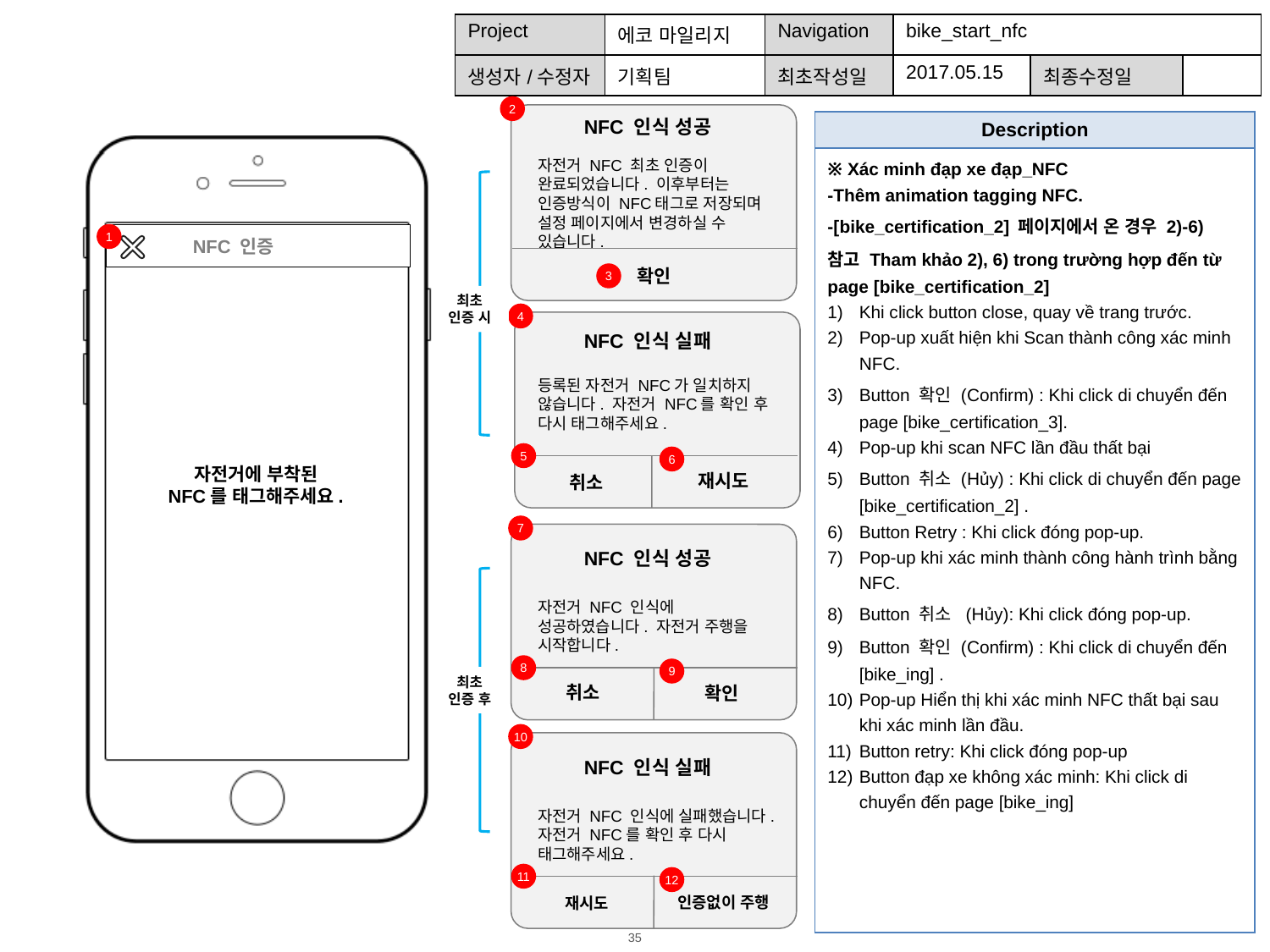

| Project | 에코 마일리지 | Navigation | bike\_start\_nfc |  |  |
| --- | --- | --- | --- | --- | --- |
| 생성자/수정자 | 기획팀 | 최초작성일 | 2017.05.15 | 최종수정일 |  |
2

NFC 인식 성공
| Description |
| --- |
| ※ Xác minh đạp xe đạp\_NFC -Thêm animation tagging NFC. -[bike\_certification\_2] 페이지에서 온 경우 2)-6) 참고 Tham khảo 2), 6) trong trường hợp đến từ page [bike\_certification\_2] Khi click button close, quay về trang trước. Pop-up xuất hiện khi Scan thành công xác minh NFC. Button 확인 (Confirm) : Khi click di chuyển đến page [bike\_certification\_3]. Pop-up khi scan NFC lần đầu thất bại Button 취소 (Hủy) : Khi click di chuyển đến page [bike\_certification\_2] . Button Retry : Khi click đóng pop-up. Pop-up khi xác minh thành công hành trình bằng NFC. Button 취소 (Hủy): Khi click đóng pop-up. Button 확인 (Confirm) : Khi click di chuyển đến [bike\_ing] . Pop-up Hiển thị khi xác minh NFC thất bại sau khi xác minh lần đầu. Button retry: Khi click đóng pop-up Button đạp xe không xác minh: Khi click di chuyển đến page [bike\_ing] |
자전거 NFC 최초 인증이 완료되었습니다. 이후부터는 인증방식이 NFC태그로 저장되며 설정 페이지에서 변경하실 수 있습니다.

1
               NFC 인증

NFC 인증이
완료되었습니다.
확인
3
최초
인증 시
4

NFC 인식 실패
등록된 자전거 NFC가 일치하지 않습니다. 자전거 NFC를 확인 후 다시 태그해주세요.
5
6
자전거에 부착된
NFC를 태그해주세요.
NFC 인증이
완료되었습니다.
재시도
취소
7

NFC 인식 성공

자전거 NFC 인식에 성공하였습니다. 자전거 주행을 시작합니다.
8
9
최초
인증 후
NFC 인증이
완료되었습니다.
취소
확인
10

NFC 인식 실패
자전거 NFC 인식에 실패했습니다.
자전거 NFC를 확인 후 다시 태그해주세요.
11
12
NFC 인증이
완료되었습니다.
인증없이 주행
재시도